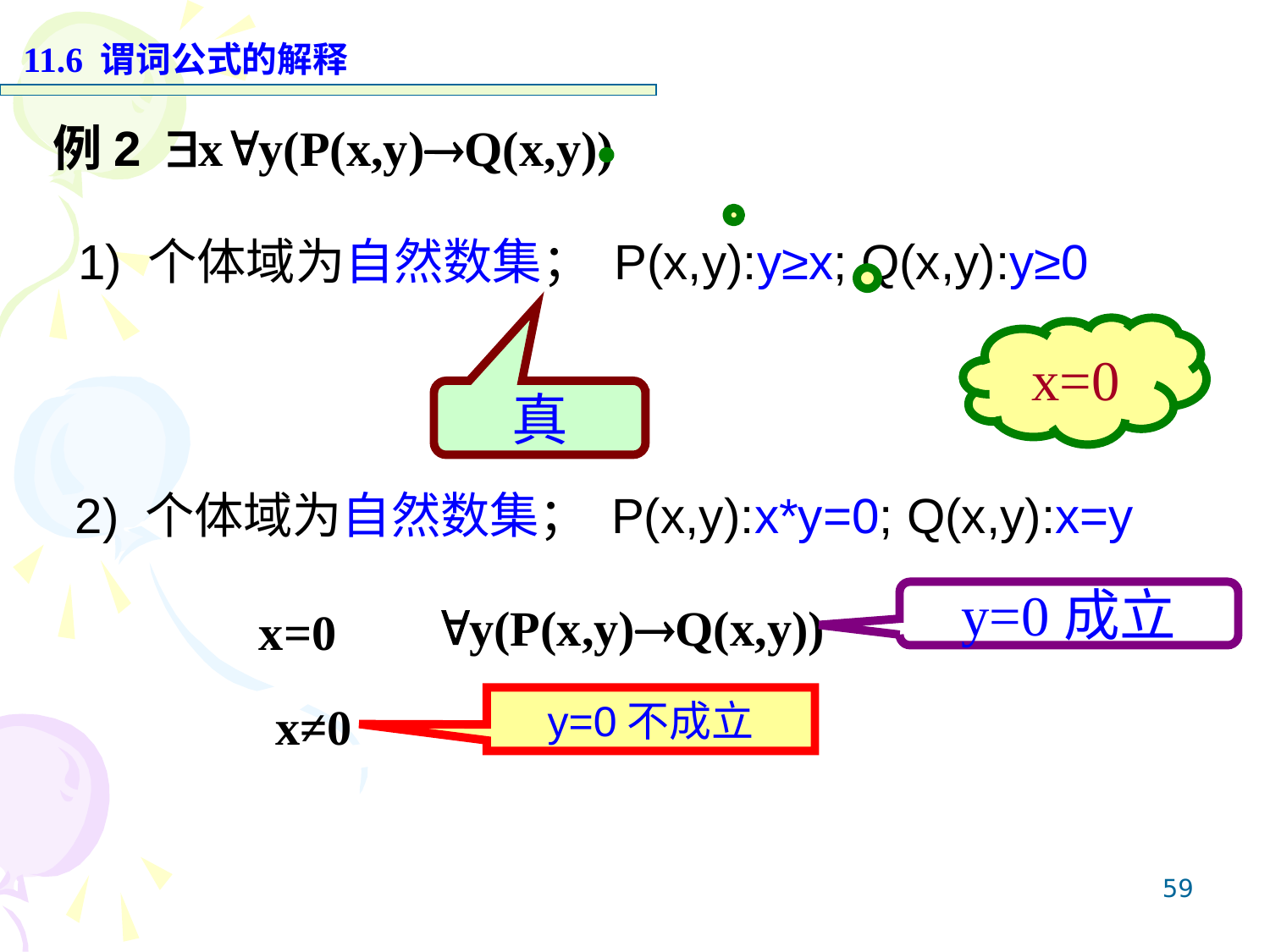

11.6 谓词公式的解释

例2  ∃x∀y(P(x,y)→Q(x,y))
1) 个体域为自然数集； P(x,y):y≥x; Q(x,y):y≥0
x=0
真
2) 个体域为自然数集； P(x,y):x*y=0; Q(x,y):x=y
y=0成立
∀y(P(x,y)→Q(x,y))
x=0
y=0不成立
x≠0
59